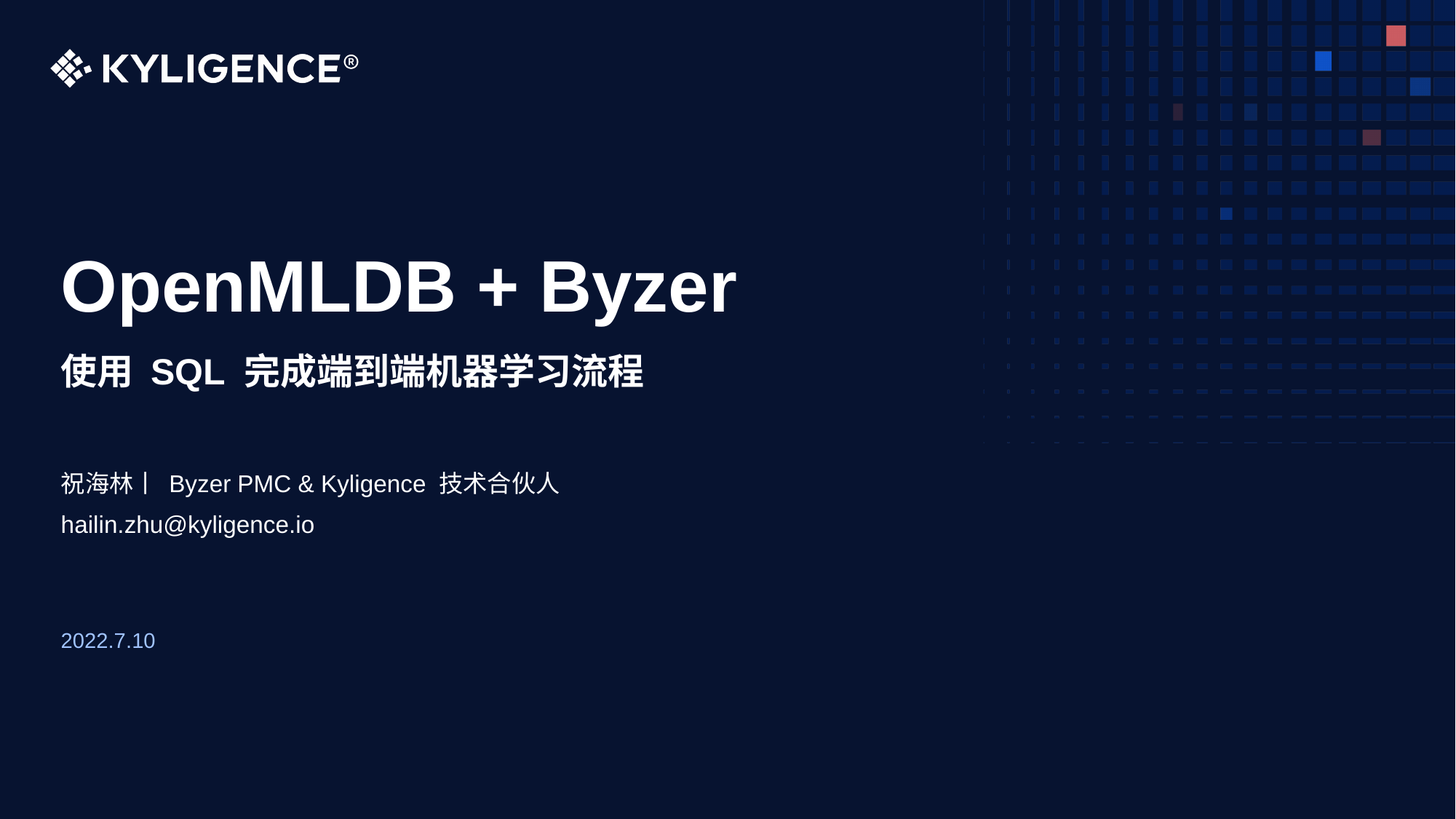

# OpenMLDB + Byzer 使用 SQL 完成端到端机器学习流程
祝海林丨 Byzer PMC & Kyligence 技术合伙人
hailin.zhu@kyligence.io

2022.7.10